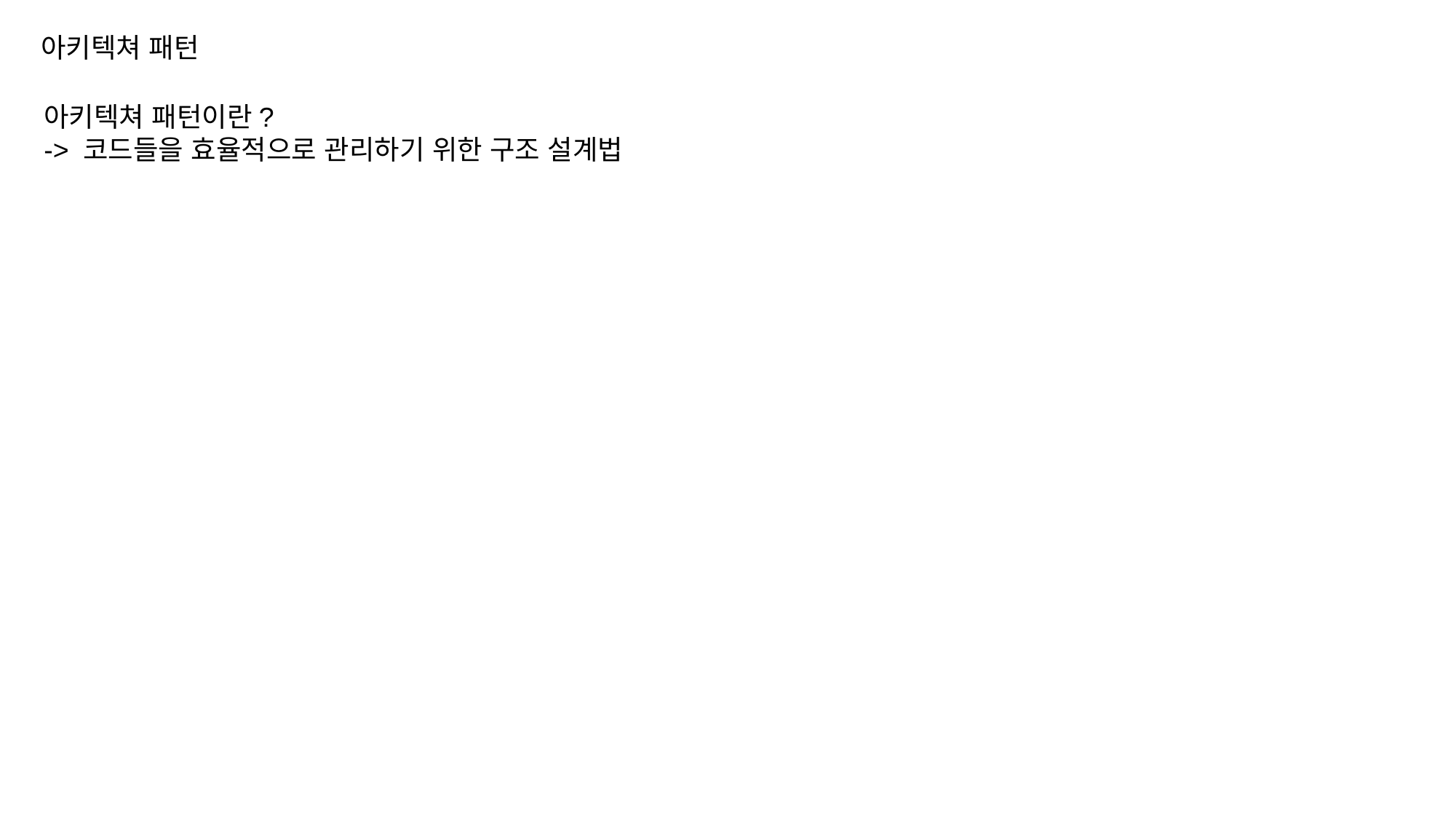

아키텍쳐 패턴
아키텍쳐 패턴이란?
-> 코드들을 효율적으로 관리하기 위한 구조 설계법